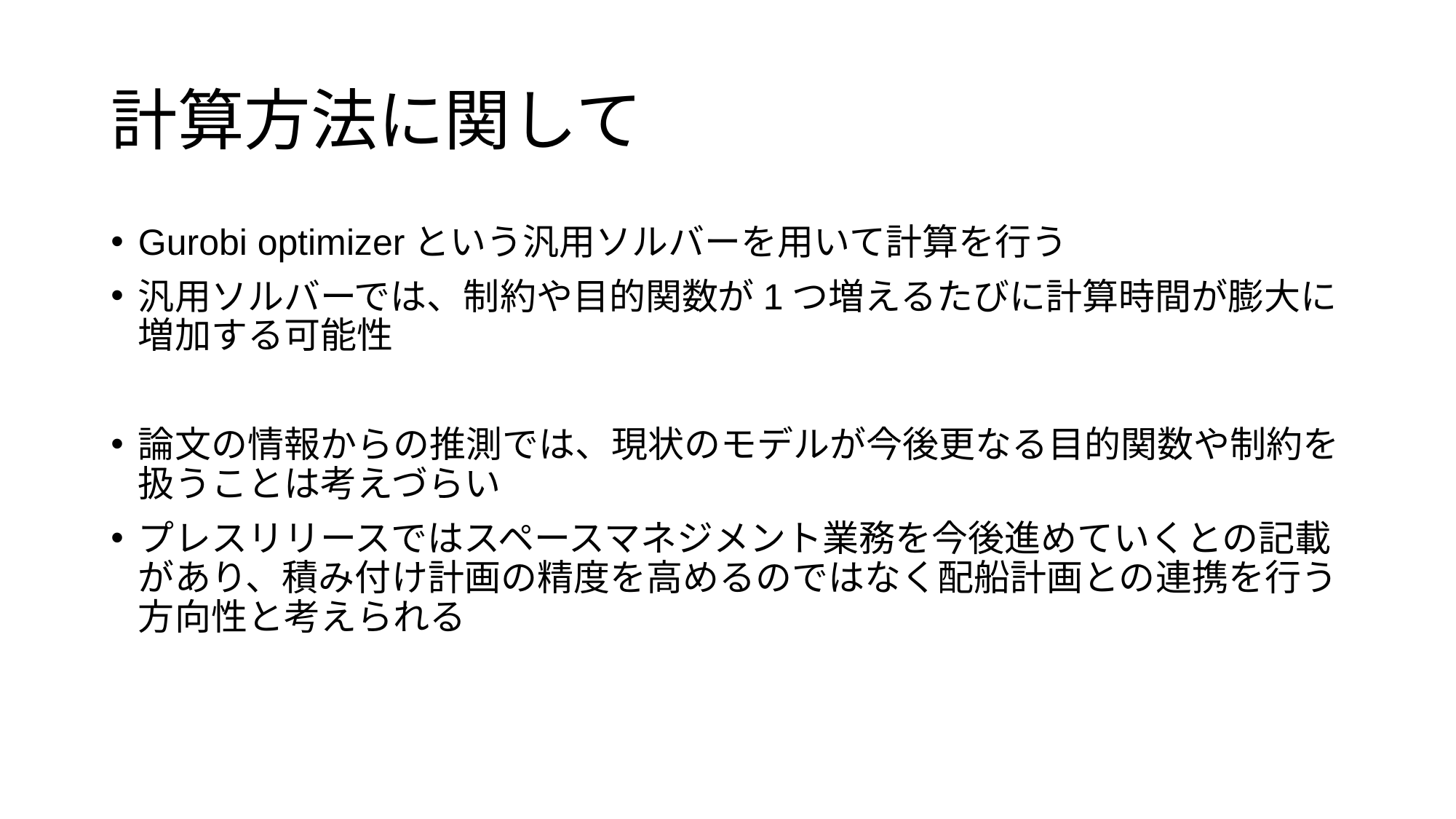

# 計算方法に関して
Gurobi optimizerという汎用ソルバーを用いて計算を行う
汎用ソルバーでは、制約や目的関数が1つ増えるたびに計算時間が膨大に増加する可能性

論文の情報からの推測では、現状のモデルが今後更なる目的関数や制約を扱うことは考えづらい
プレスリリースではスペースマネジメント業務を今後進めていくとの記載があり、積み付け計画の精度を高めるのではなく配船計画との連携を行う方向性と考えられる